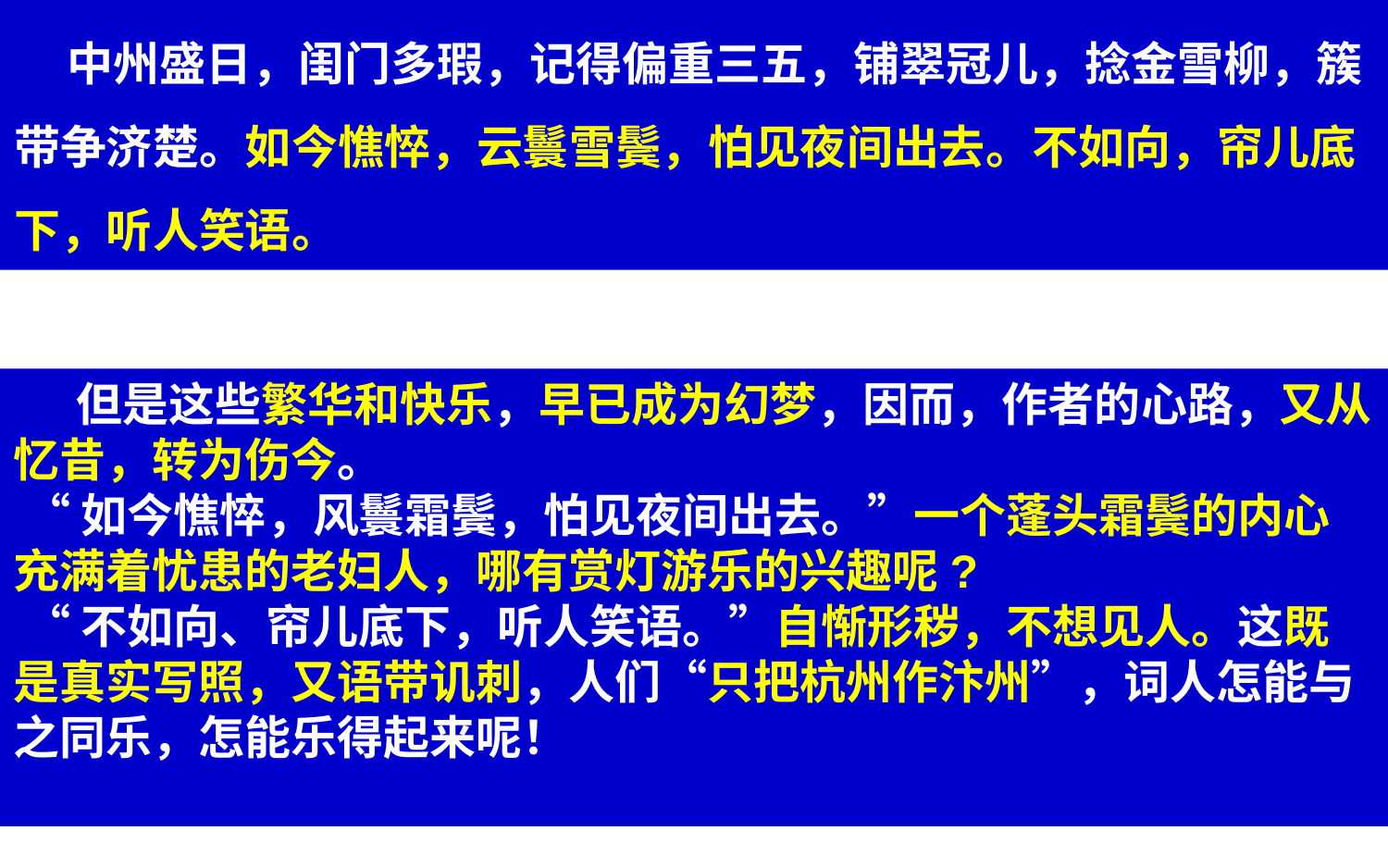

中州盛日，闺门多瑕，记得偏重三五，铺翠冠儿，捻金雪柳，簇带争济楚。如今憔悴，云鬟雪鬓，怕见夜间出去。不如向，帘儿底下，听人笑语。
     但是这些繁华和快乐，早已成为幻梦，因而，作者的心路，又从忆昔，转为伤今。
 “如今憔悴，风鬟霜鬓，怕见夜间出去。”一个蓬头霜鬓的内心充满着忧患的老妇人，哪有赏灯游乐的兴趣呢?
 “不如向、帘儿底下，听人笑语。”自惭形秽，不想见人。这既是真实写照，又语带讥刺，人们“只把杭州作汴州”，词人怎能与之同乐，怎能乐得起来呢！